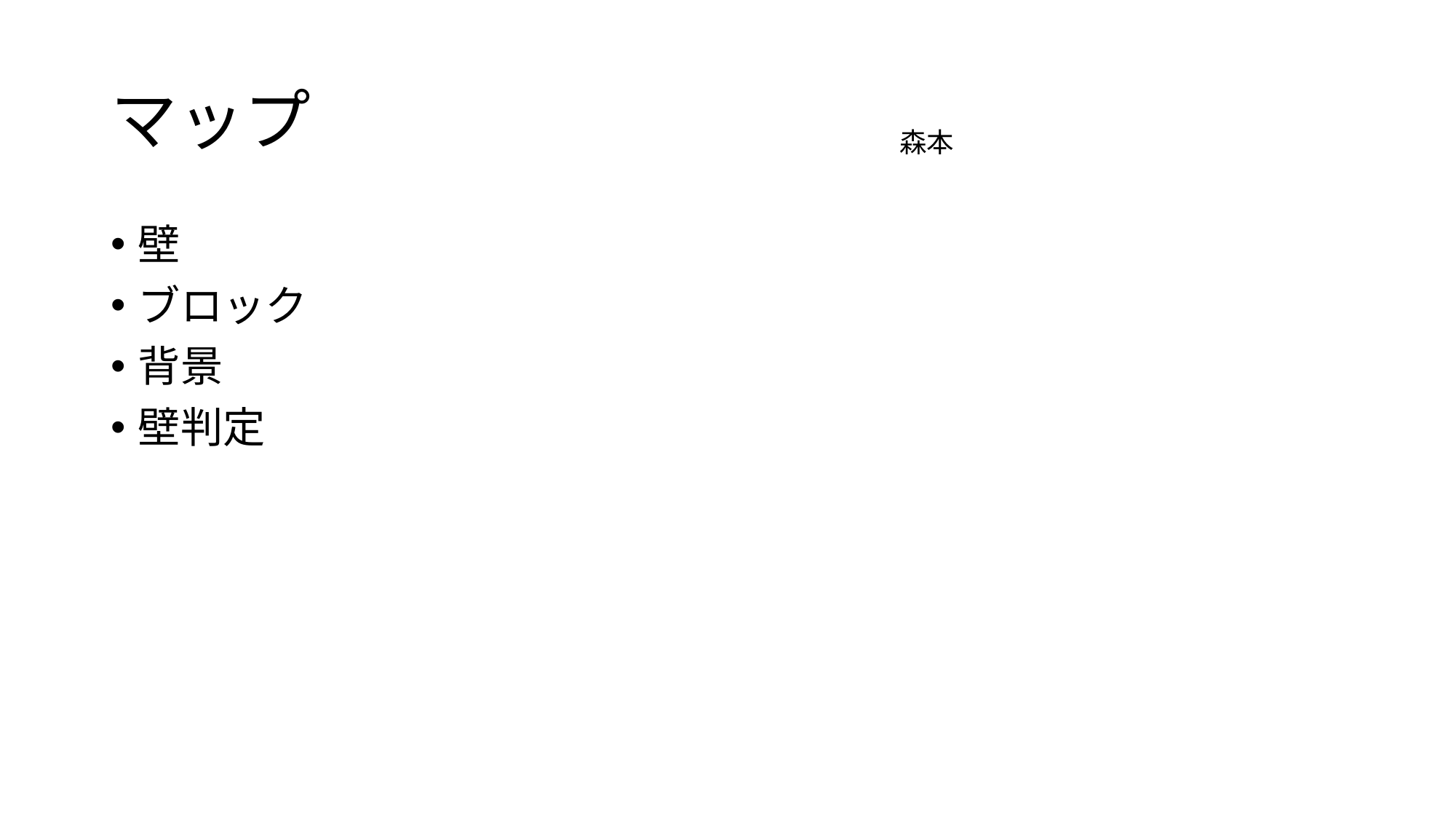

# マップ
森本
壁
ブロック
背景
壁判定